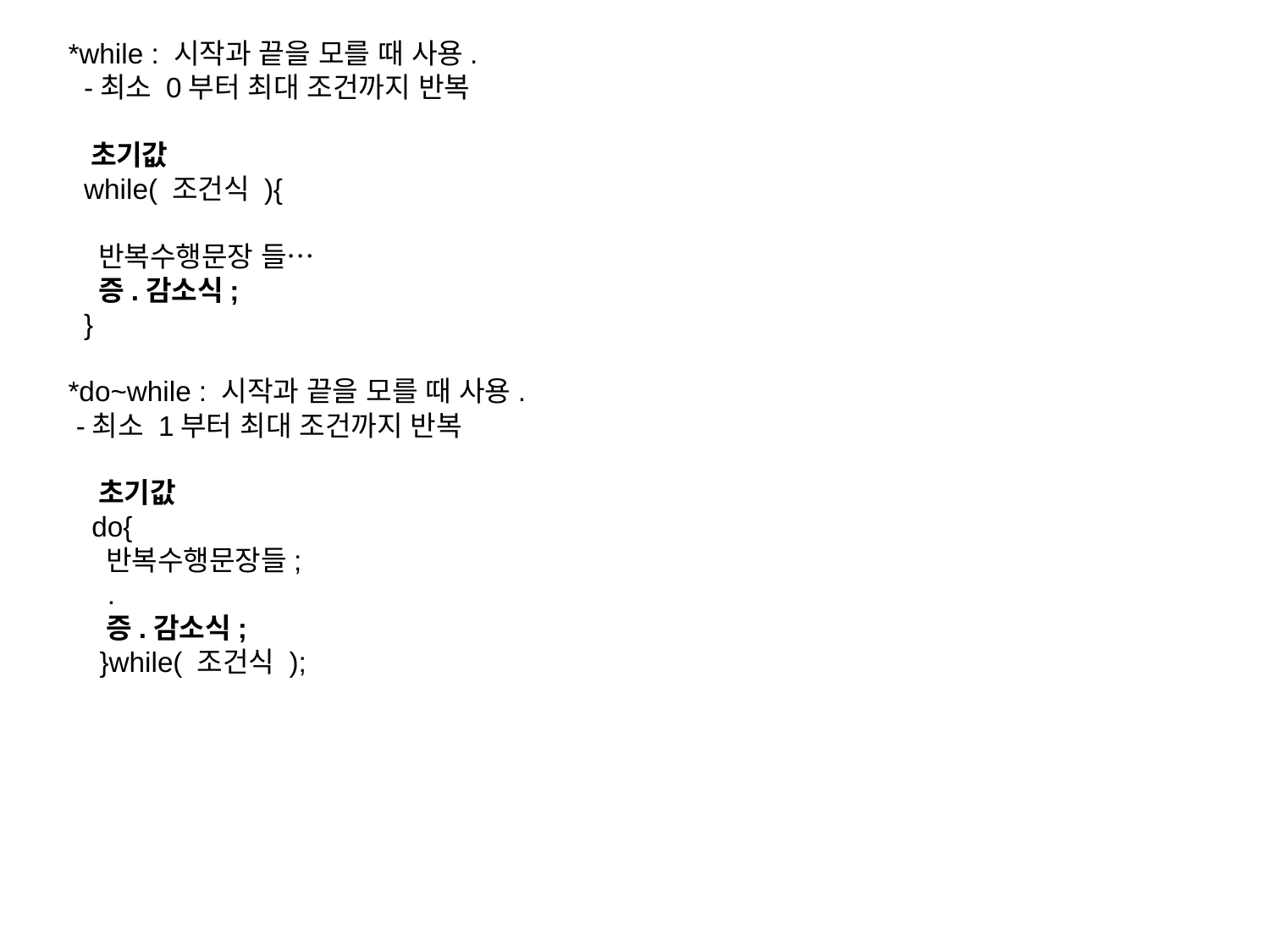

*while : 시작과 끝을 모를 때 사용.
  -최소 0부터 최대 조건까지 반복

  초기값
  while( 조건식 ){

   반복수행문장 들…
   증.감소식;
  }

*do~while : 시작과 끝을 모를 때 사용.
 -최소 1부터 최대 조건까지 반복

   초기값
   do{
    반복수행문장들;
     .
    증.감소식;
    }while( 조건식 );